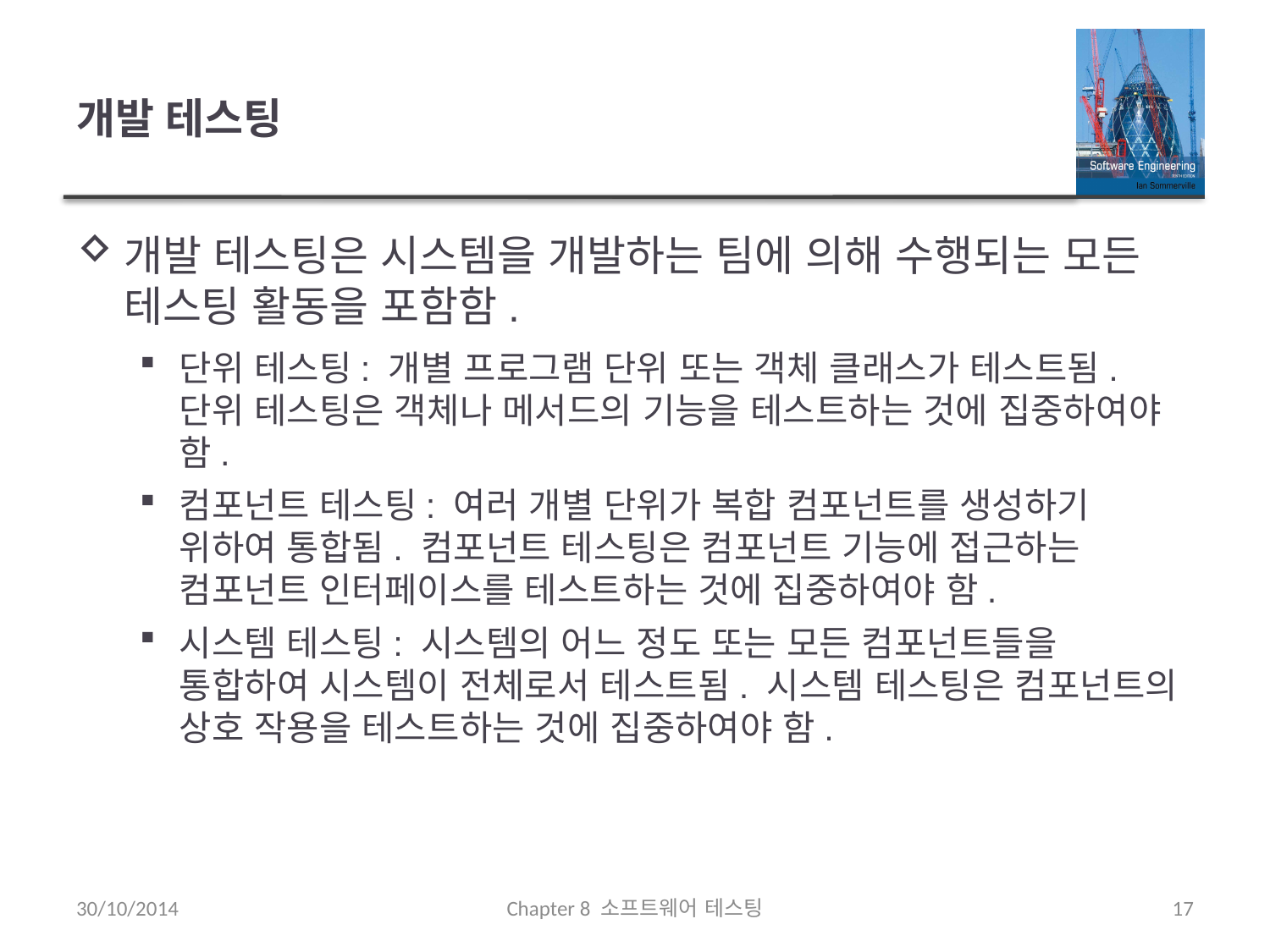

# 개발 테스팅
개발 테스팅은 시스템을 개발하는 팀에 의해 수행되는 모든 테스팅 활동을 포함함.
단위 테스팅: 개별 프로그램 단위 또는 객체 클래스가 테스트됨. 단위 테스팅은 객체나 메서드의 기능을 테스트하는 것에 집중하여야 함.
컴포넌트 테스팅: 여러 개별 단위가 복합 컴포넌트를 생성하기 위하여 통합됨. 컴포넌트 테스팅은 컴포넌트 기능에 접근하는 컴포넌트 인터페이스를 테스트하는 것에 집중하여야 함.
시스템 테스팅: 시스템의 어느 정도 또는 모든 컴포넌트들을 통합하여 시스템이 전체로서 테스트됨. 시스템 테스팅은 컴포넌트의 상호 작용을 테스트하는 것에 집중하여야 함.

30/10/2014
Chapter 8 소프트웨어 테스팅
17